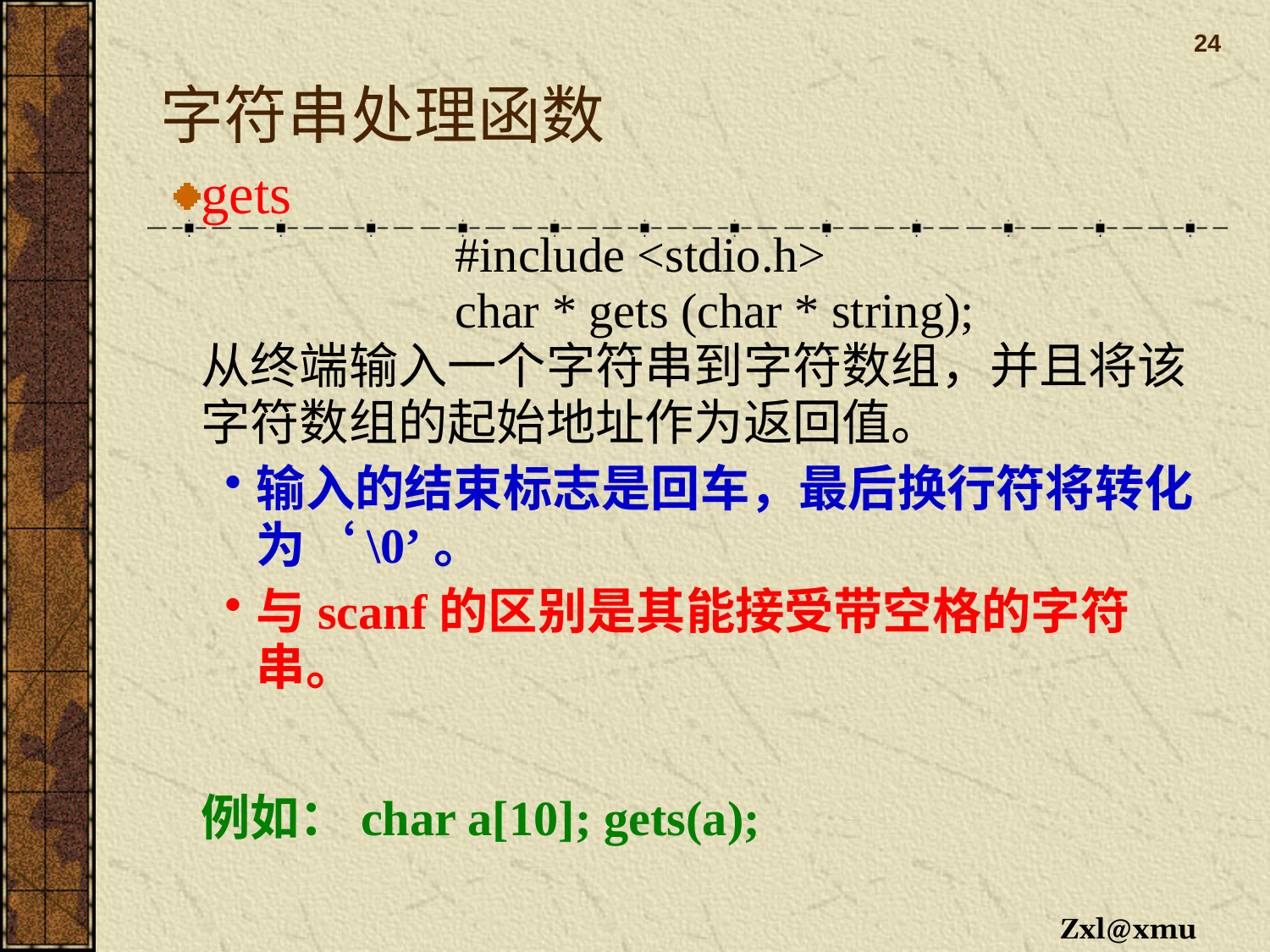

# 字符串处理函数
                    24
gets
		#include <stdio.h>
		char * gets (char * string);
从终端输入一个字符串到字符数组，并且将该字符数组的起始地址作为返回值。
输入的结束标志是回车，最后换行符将转化为‘\0’。
与scanf的区别是其能接受带空格的字符串。

	例如：char a[10]; gets(a);